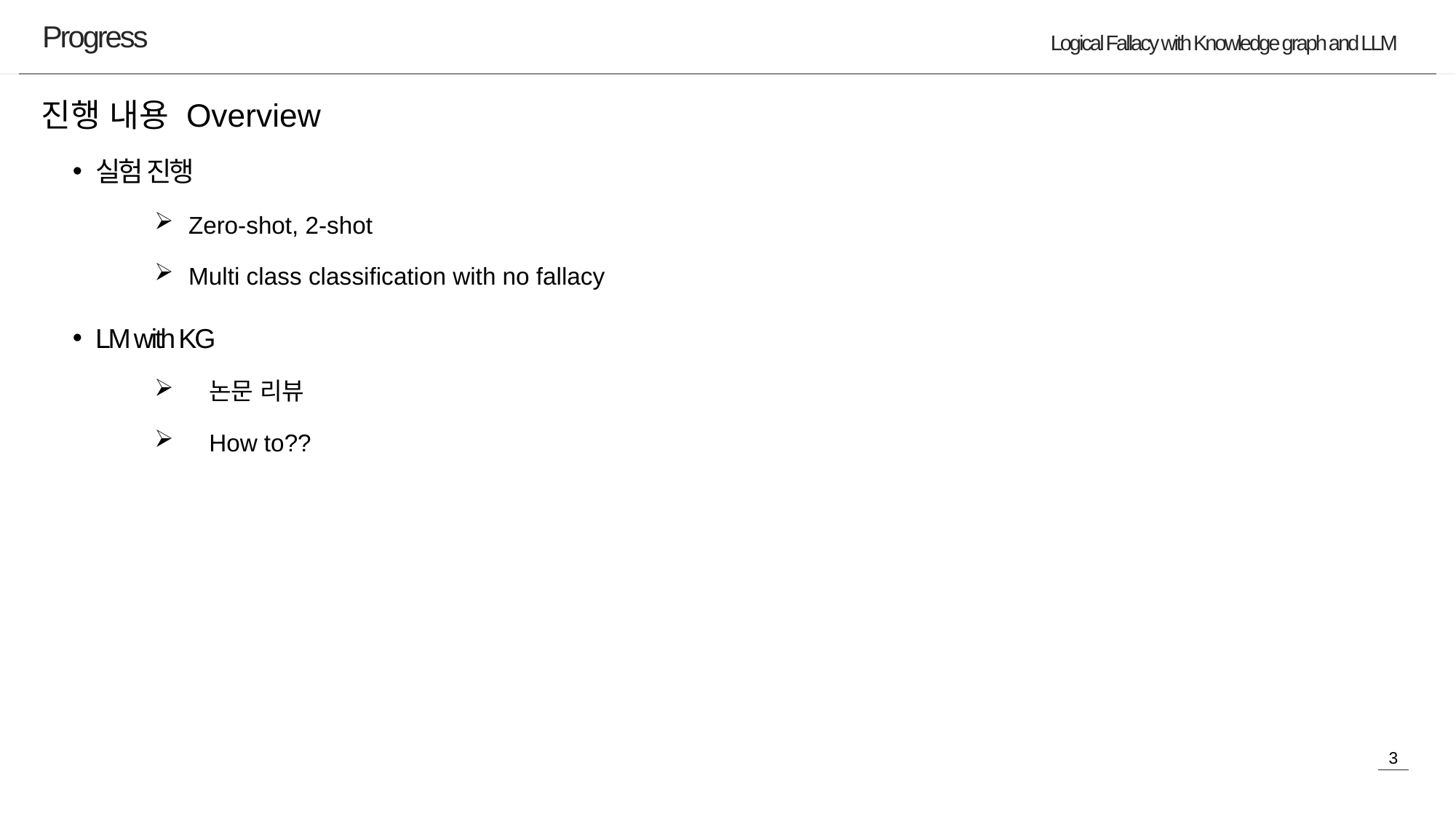

Progress
진행 내용 Overview
실험 진행
Zero-shot, 2-shot
Multi class classification with no fallacy
LM with KG
논문 리뷰
How to??